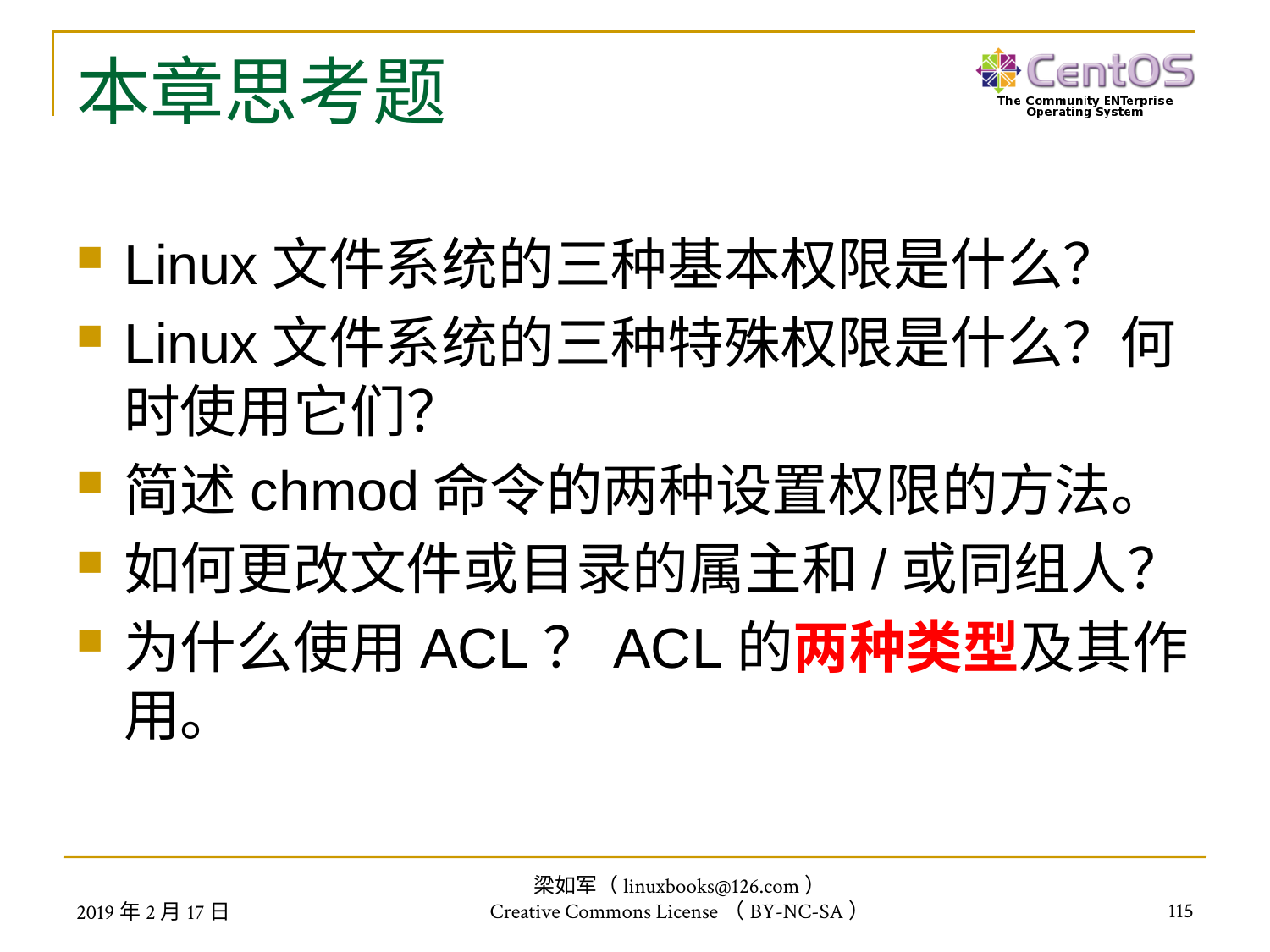

# 本章思考题
Linux文件系统的三种基本权限是什么？
Linux文件系统的三种特殊权限是什么？何时使用它们？
简述chmod命令的两种设置权限的方法。
如何更改文件或目录的属主和/或同组人？
为什么使用ACL？ACL的两种类型及其作用。

梁如军（linuxbooks@126.com）
Creative Commons License（BY-NC-SA）
2019年2月17日
115